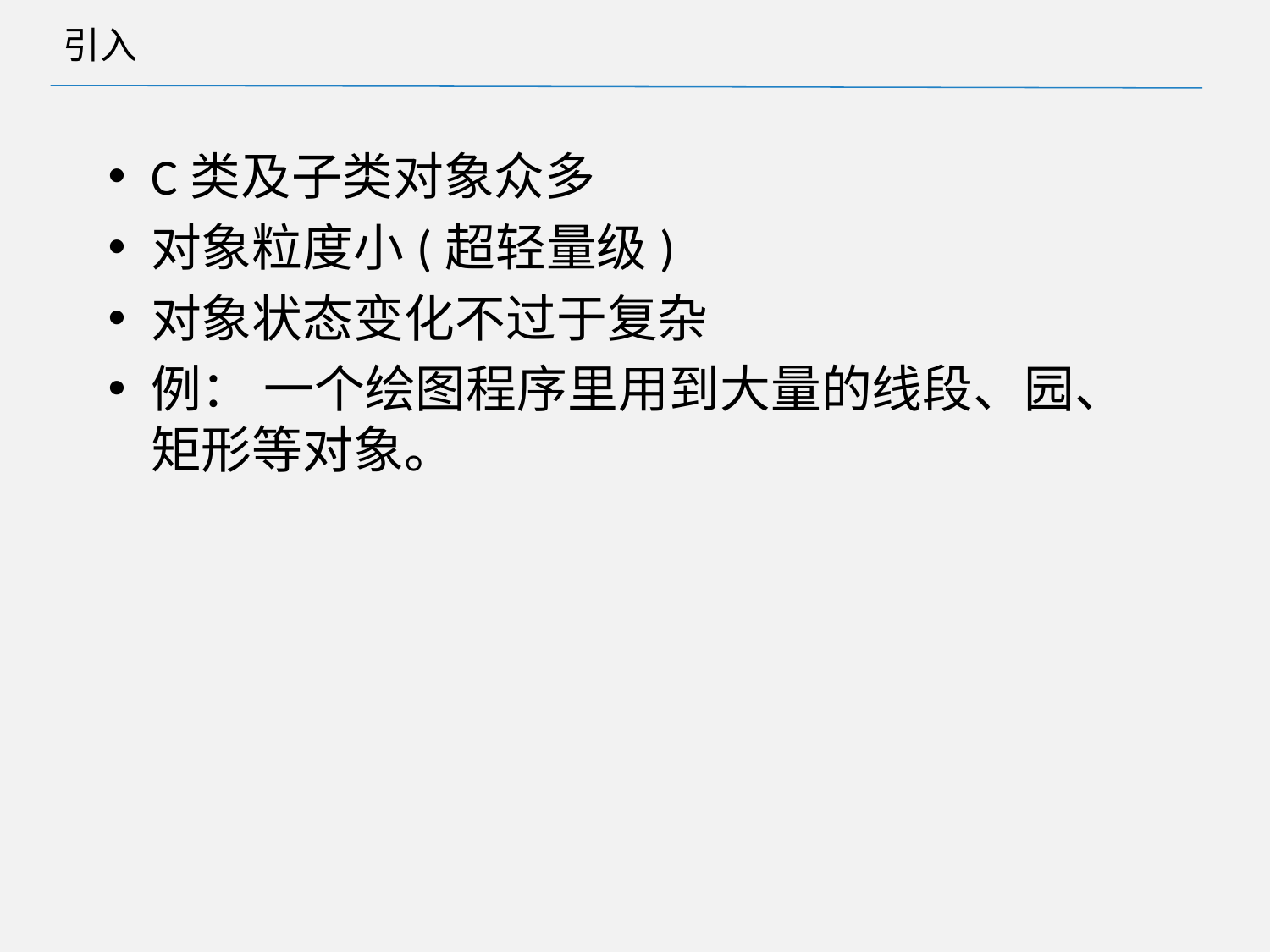

# 引入
C类及子类对象众多
对象粒度小(超轻量级)
对象状态变化不过于复杂
例： 一个绘图程序里用到大量的线段、园、矩形等对象。